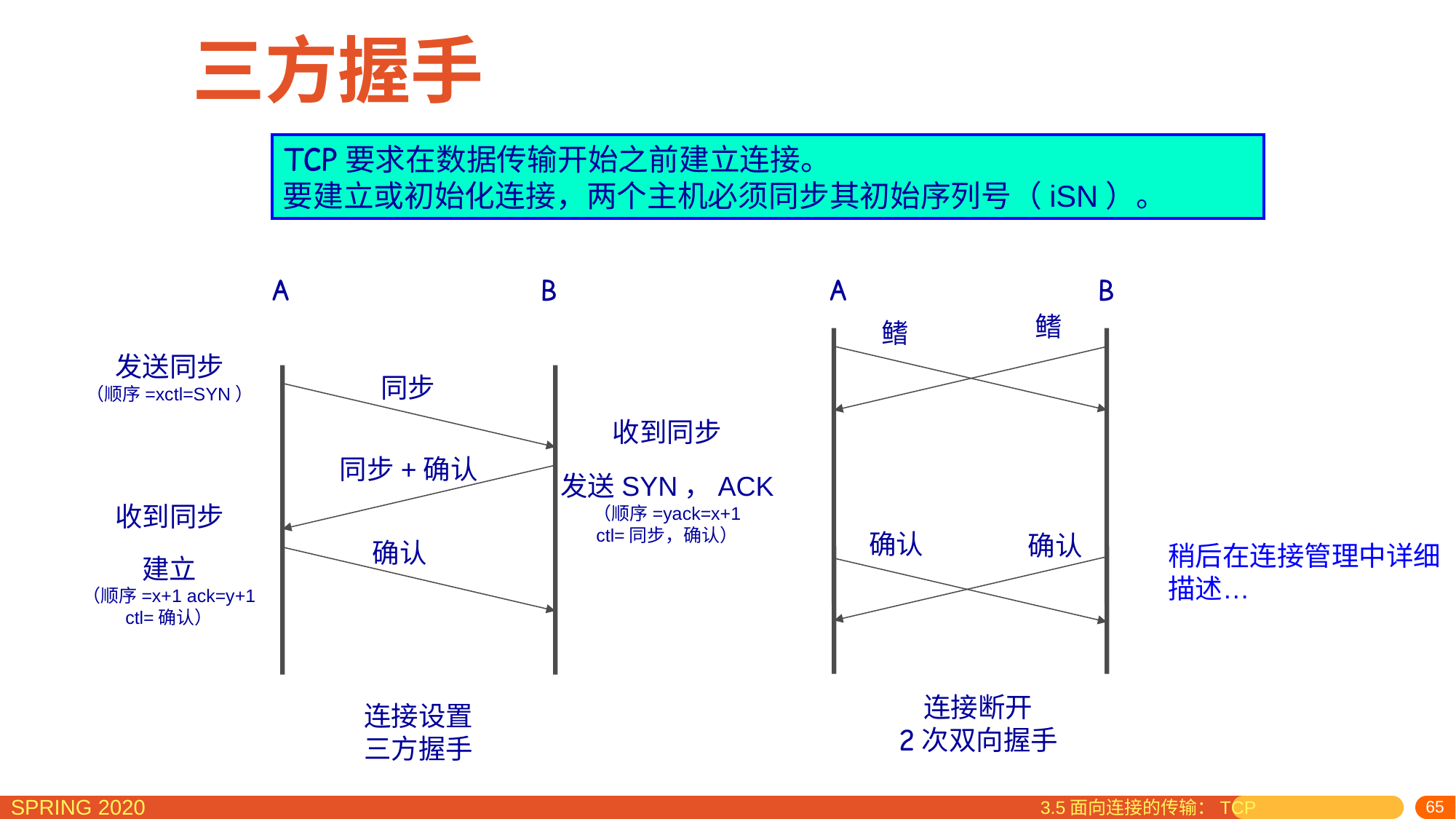

# 三方握手
TCP要求在数据传输开始之前建立连接。
要建立或初始化连接，两个主机必须同步其初始序列号（iSN）。
A
B
A
B
鳍
鳍

发送同步
（顺序=xctl=SYN）

同步

收到同步
同步+确认
发送SYN，ACK
（顺序=yack=x+1
ctl=同步，确认）

收到同步
确认
确认
确认
稍后在连接管理中详细描述…
建立
（顺序=x+1 ack=y+1
ctl=确认）

连接断开
2次双向握手
连接设置
三方握手
3.5面向连接的传输：TCP